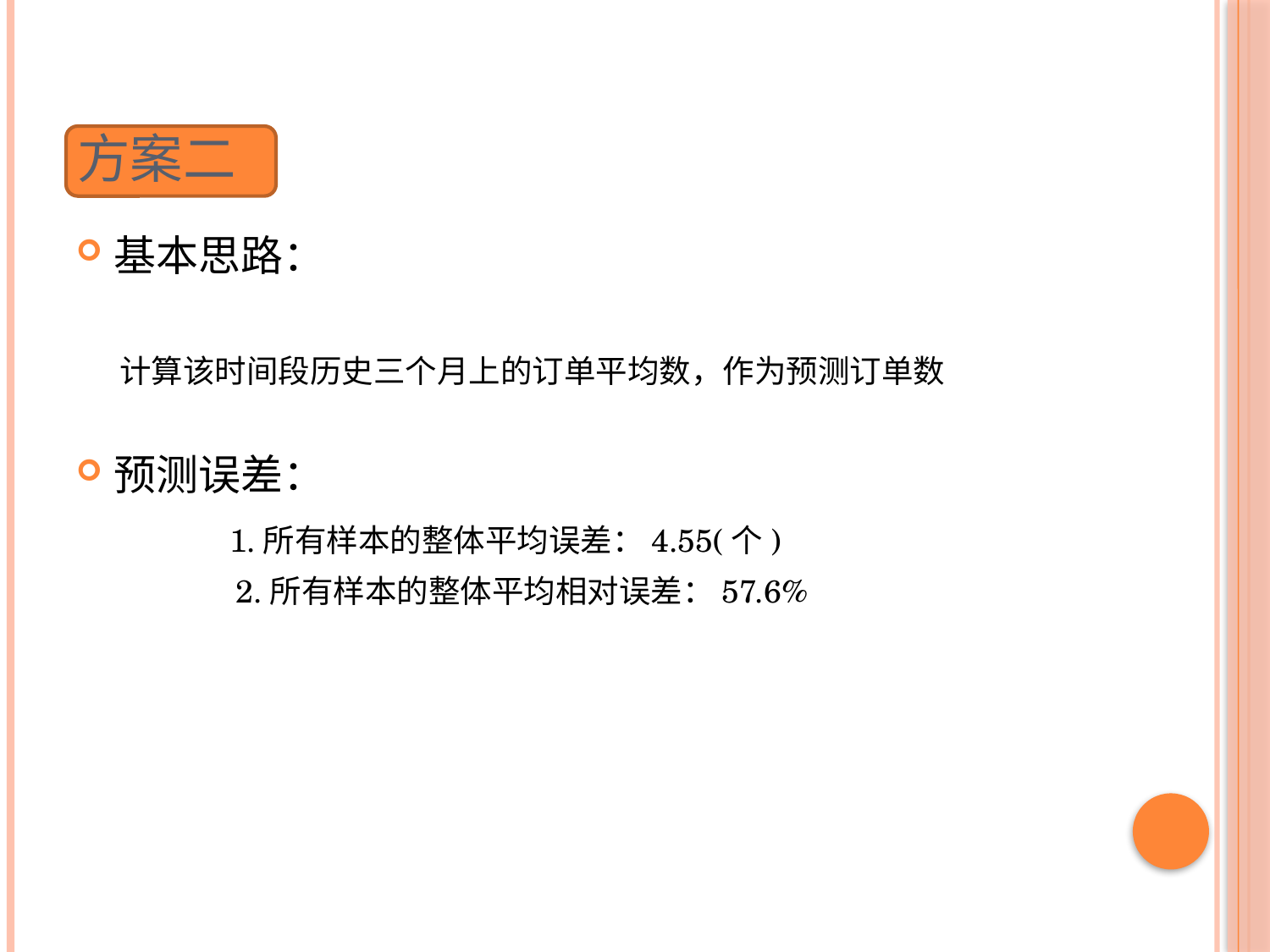

方案二
#

基本思路：

     计算该时间段历史三个月上的订单平均数，作为预测订单数

预测误差：
	   1.所有样本的整体平均误差：4.55(个)
                  2.所有样本的整体平均相对误差：57.6%